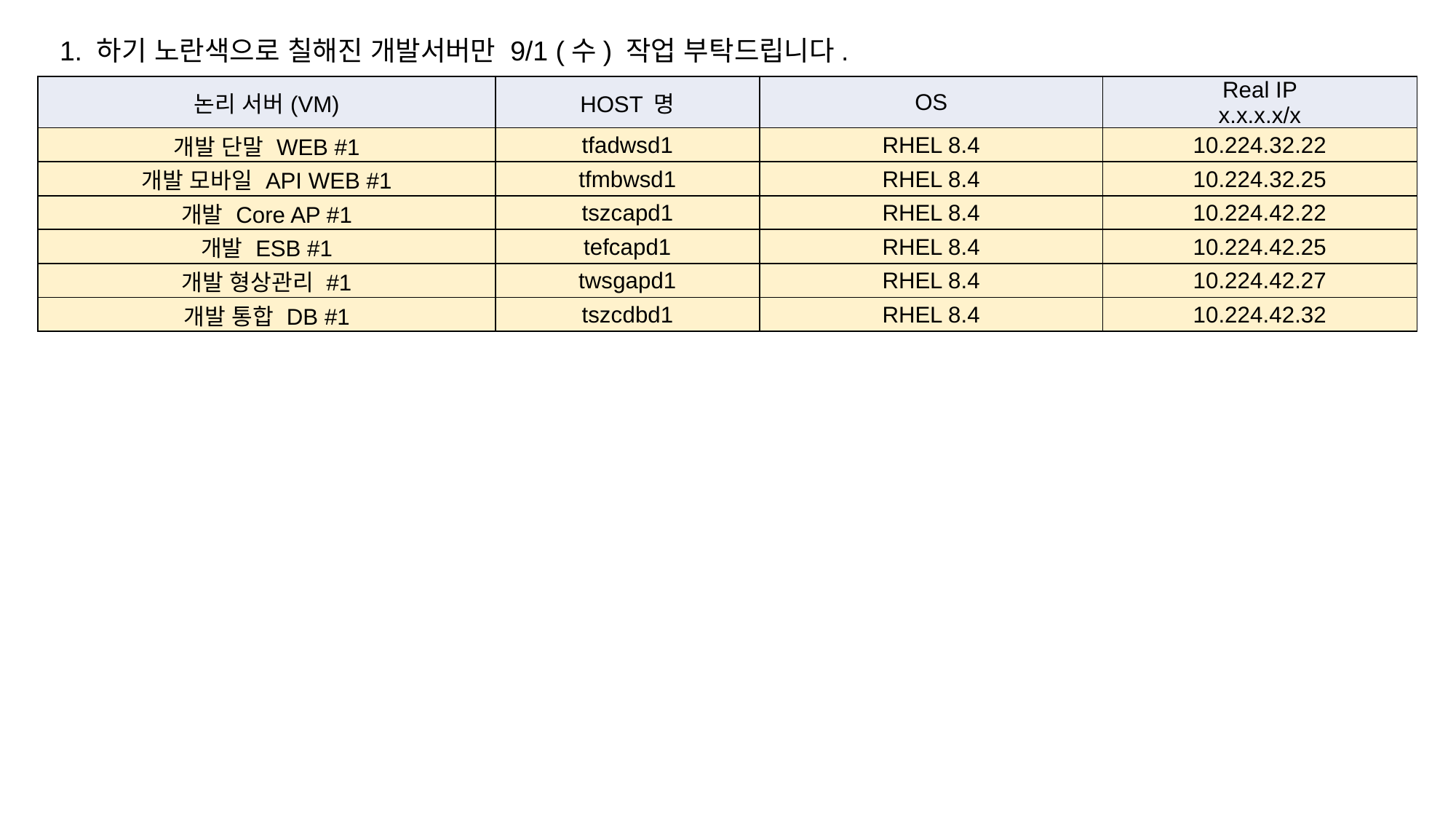

1. 하기 노란색으로 칠해진 개발서버만 9/1 (수) 작업 부탁드립니다.
| 논리 서버(VM) | HOST 명 | OS | Real IP x.x.x.x/x |
| --- | --- | --- | --- |
| 개발 단말 WEB #1 | tfadwsd1 | RHEL 8.4 | 10.224.32.22 |
| 개발 모바일 API WEB #1 | tfmbwsd1 | RHEL 8.4 | 10.224.32.25 |
| 개발 Core AP #1 | tszcapd1 | RHEL 8.4 | 10.224.42.22 |
| 개발 ESB #1 | tefcapd1 | RHEL 8.4 | 10.224.42.25 |
| 개발 형상관리 #1 | twsgapd1 | RHEL 8.4 | 10.224.42.27 |
| 개발 통합 DB #1 | tszcdbd1 | RHEL 8.4 | 10.224.42.32 |